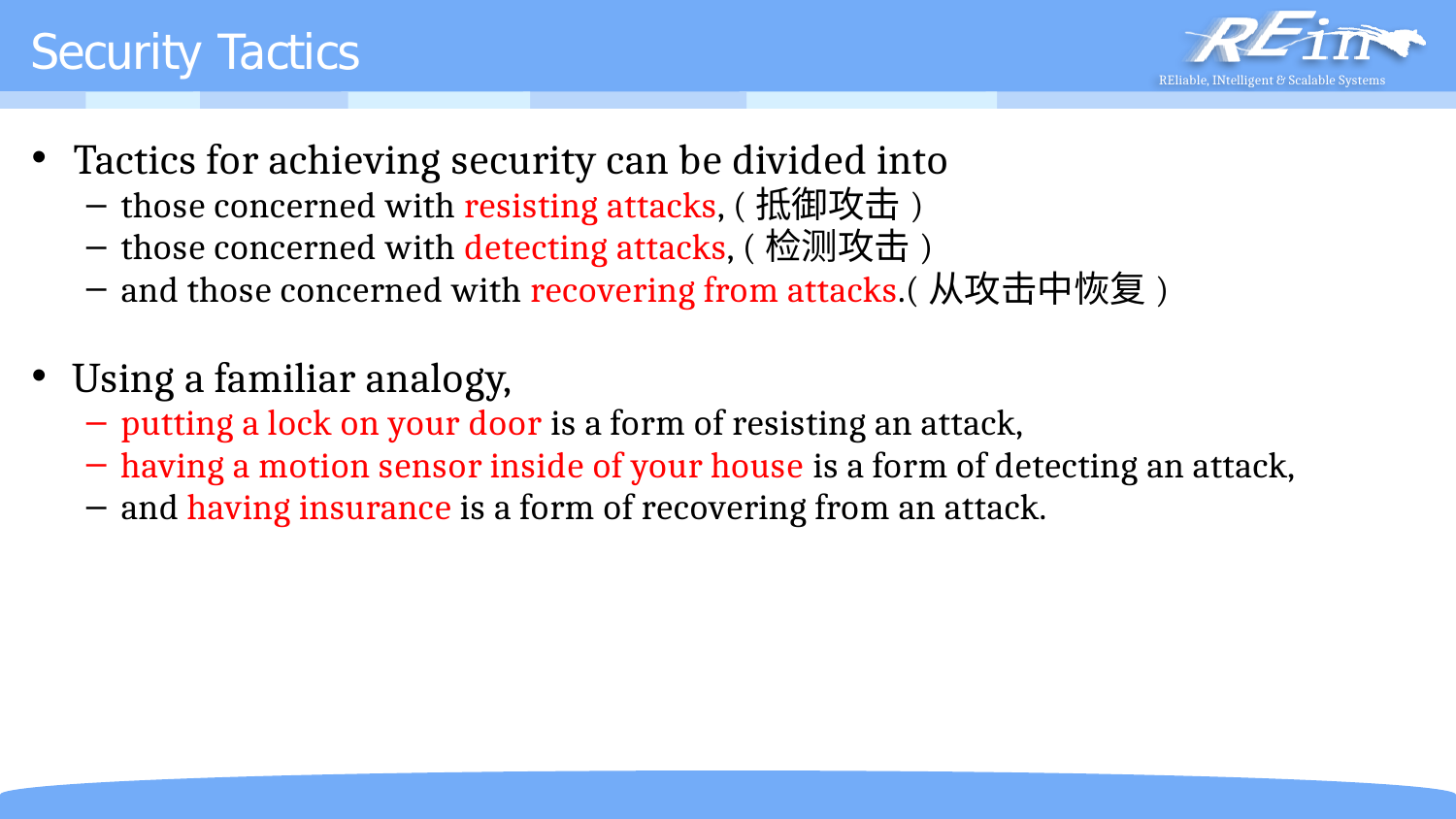

# Security Tactics
Tactics for achieving security can be divided into
those concerned with resisting attacks, (抵御攻击)
those concerned with detecting attacks, (检测攻击)
and those concerned with recovering from attacks.(从攻击中恢复)

Using a familiar analogy,
putting a lock on your door is a form of resisting an attack,
having a motion sensor inside of your house is a form of detecting an attack,
and having insurance is a form of recovering from an attack.

43